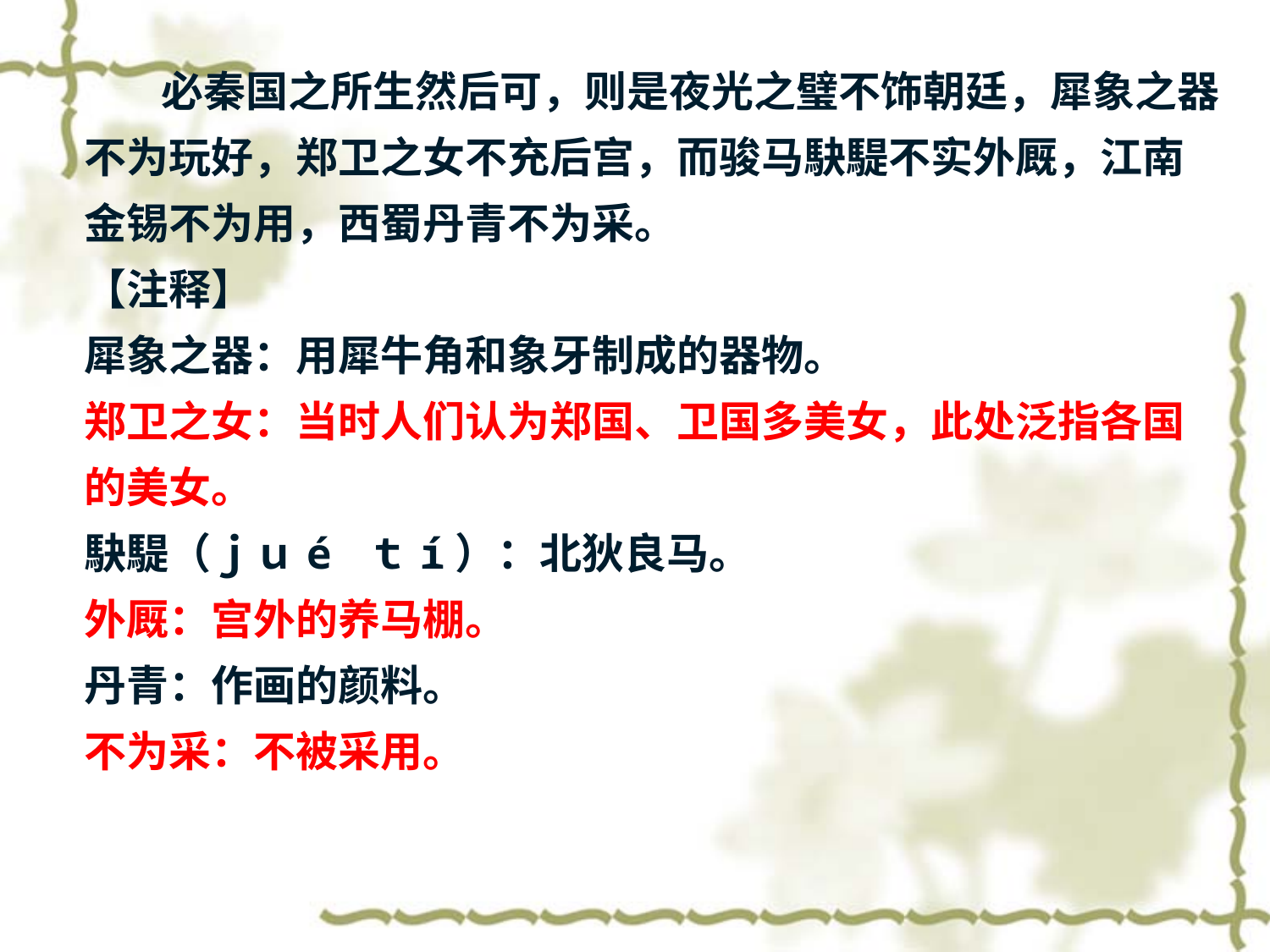

必秦国之所生然后可，则是夜光之璧不饰朝廷，犀象之器不为玩好，郑卫之女不充后宫，而骏马駃騠不实外厩，江南金锡不为用，西蜀丹青不为采。
【注释】
犀象之器：用犀牛角和象牙制成的器物。
郑卫之女：当时人们认为郑国、卫国多美女，此处泛指各国的美女。
駃騠（ｊｕé ｔí）：北狄良马。
外厩：宫外的养马棚。
丹青：作画的颜料。
不为采：不被采用。